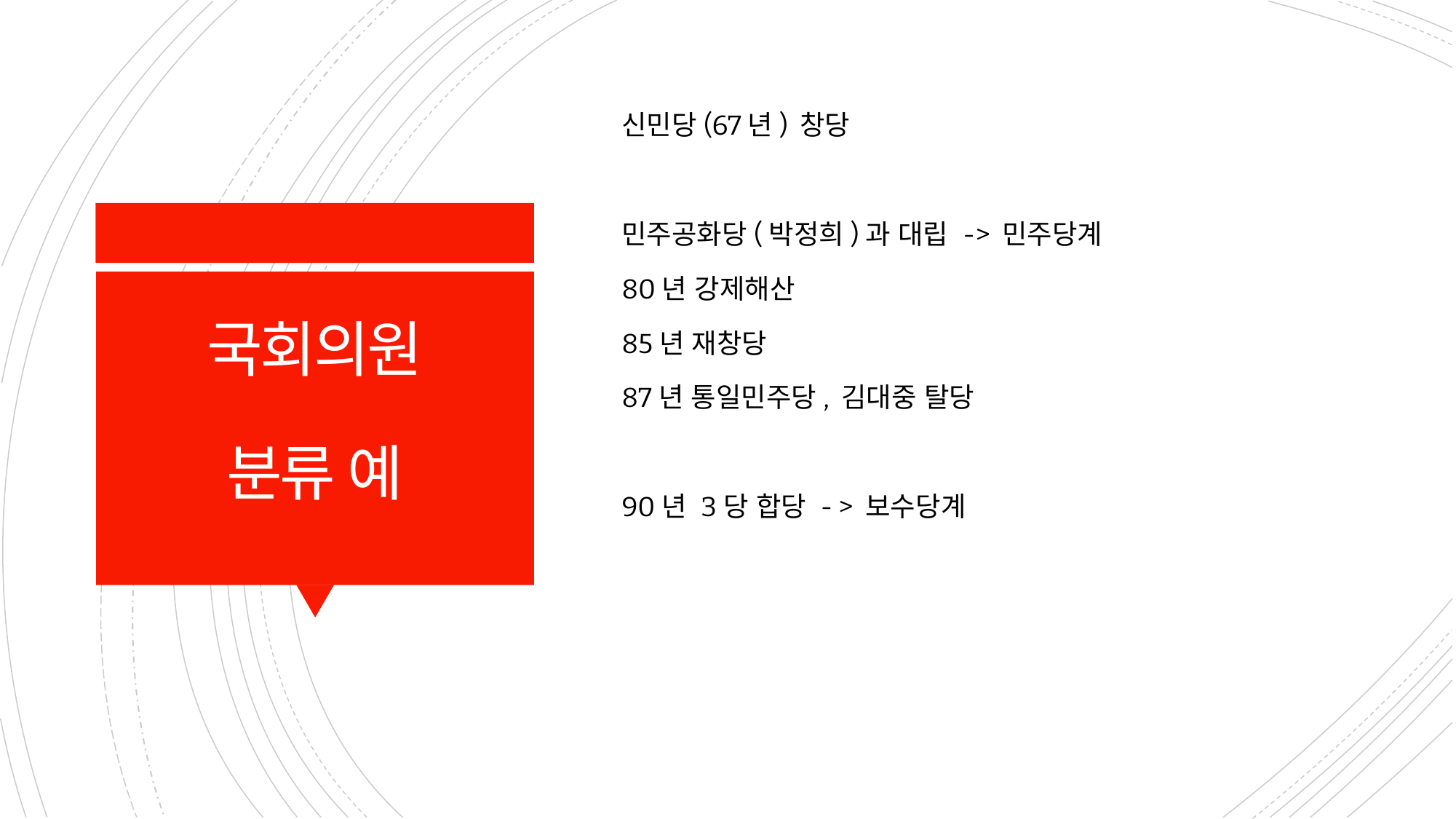

신민당(67년) 창당

민주공화당(박정희)과 대립 -> 민주당계
80년 강제해산
85년 재창당
87년 통일민주당, 김대중 탈당

90년 3당 합당 - > 보수당계
# 국회의원 분류 예